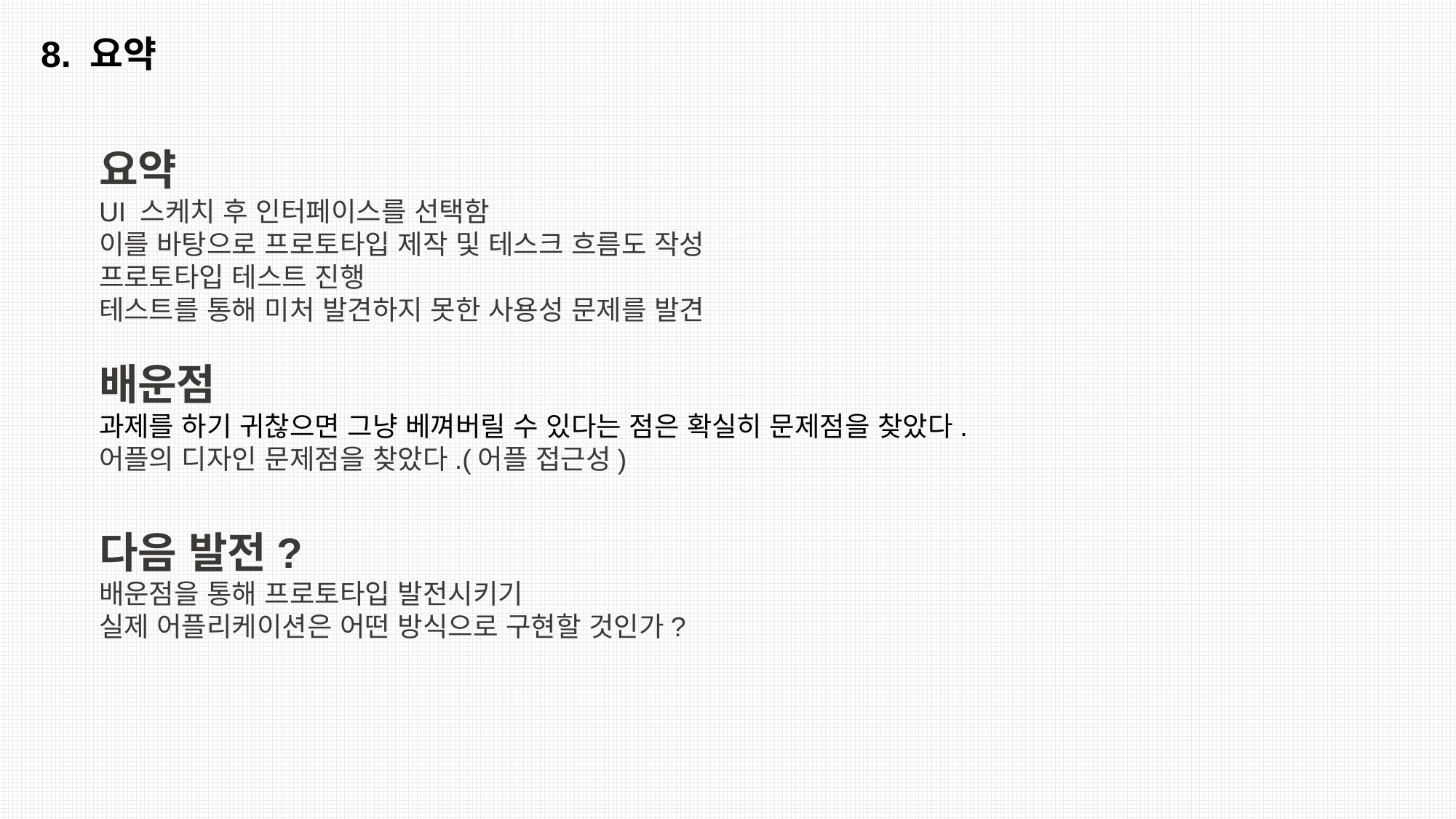

8. 요약
요약
UI 스케치 후 인터페이스를 선택함
이를 바탕으로 프로토타입 제작 및 테스크 흐름도 작성
프로토타입 테스트 진행
테스트를 통해 미처 발견하지 못한 사용성 문제를 발견

배운점
과제를 하기 귀찮으면 그냥 베껴버릴 수 있다는 점은 확실히 문제점을 찾았다.
어플의 디자인 문제점을 찾았다.(어플 접근성)

다음 발전?
배운점을 통해 프로토타입 발전시키기
실제 어플리케이션은 어떤 방식으로 구현할 것인가?